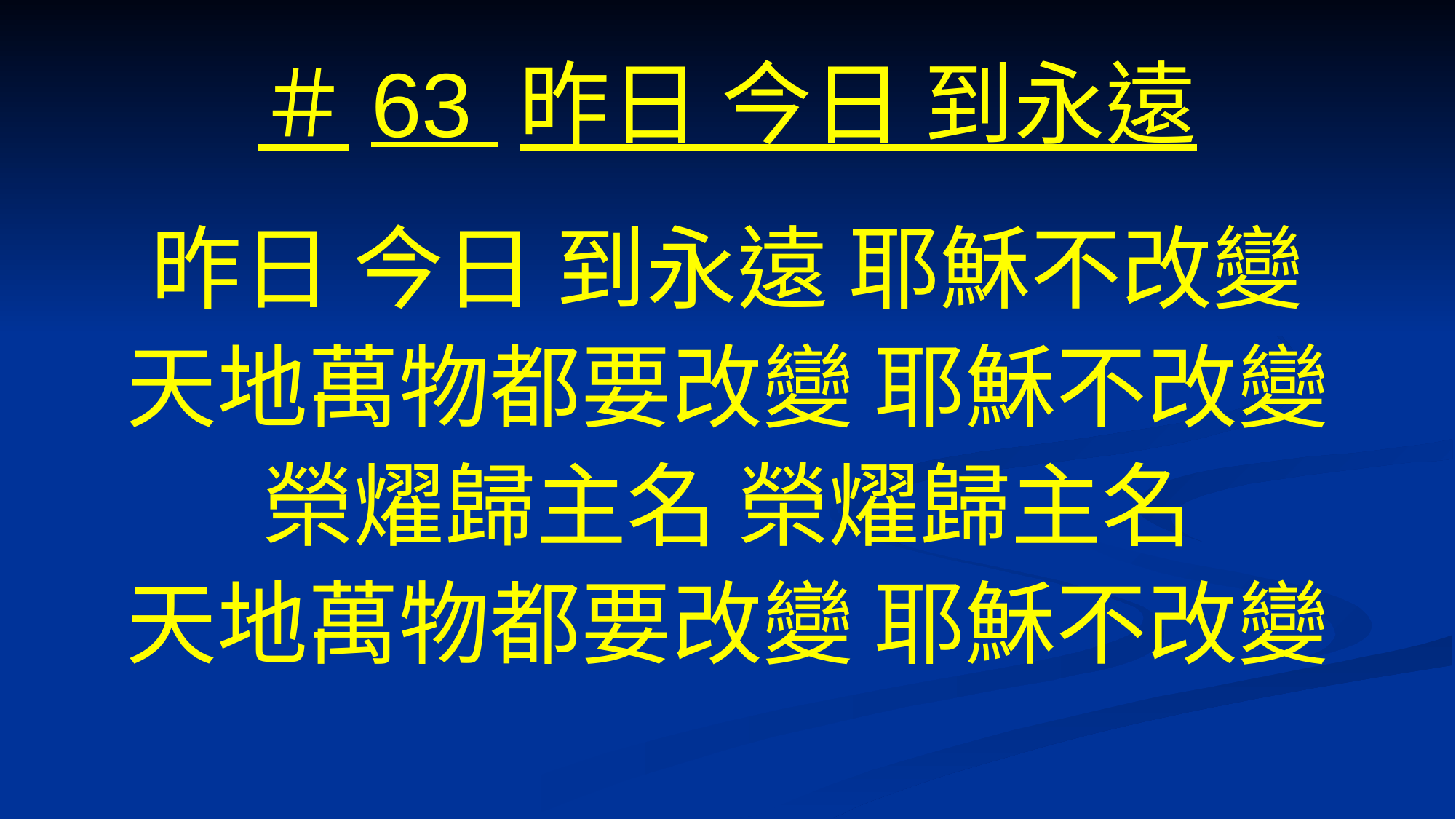

# ＃63 昨日 今日 到永遠
昨日 今日 到永遠 耶穌不改變
天地萬物都要改變 耶穌不改變
榮燿歸主名 榮燿歸主名
天地萬物都要改變 耶穌不改變